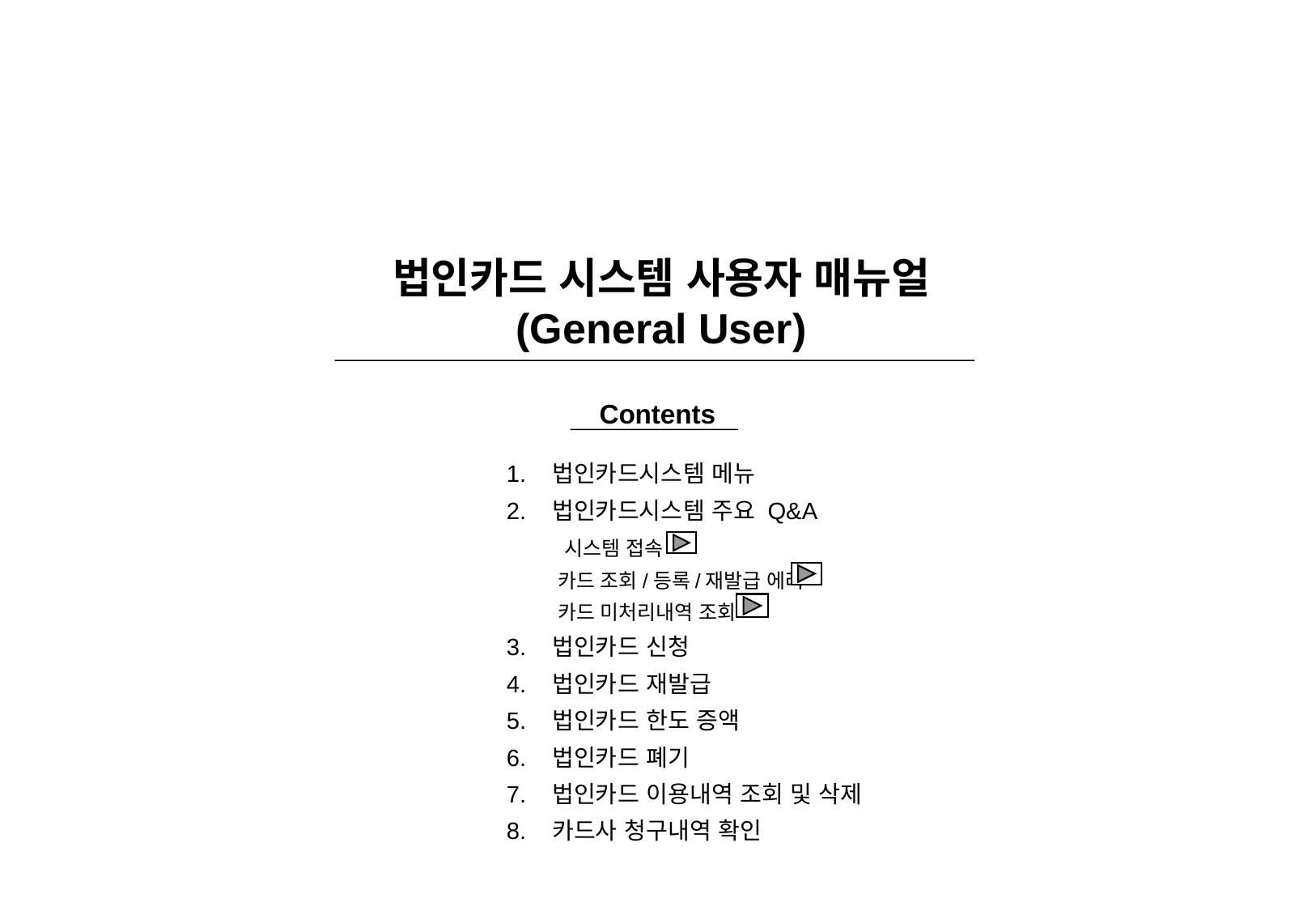

법인카드 시스템 사용자 매뉴얼
(General User)

Contents

법인카드시스템 메뉴
법인카드시스템 주요 Q&A
 시스템 접속
 카드 조회/등록/재발급 에러
 카드 미처리내역 조회
법인카드 신청
법인카드 재발급
법인카드 한도 증액
법인카드 폐기
법인카드 이용내역 조회 및 삭제
카드사 청구내역 확인